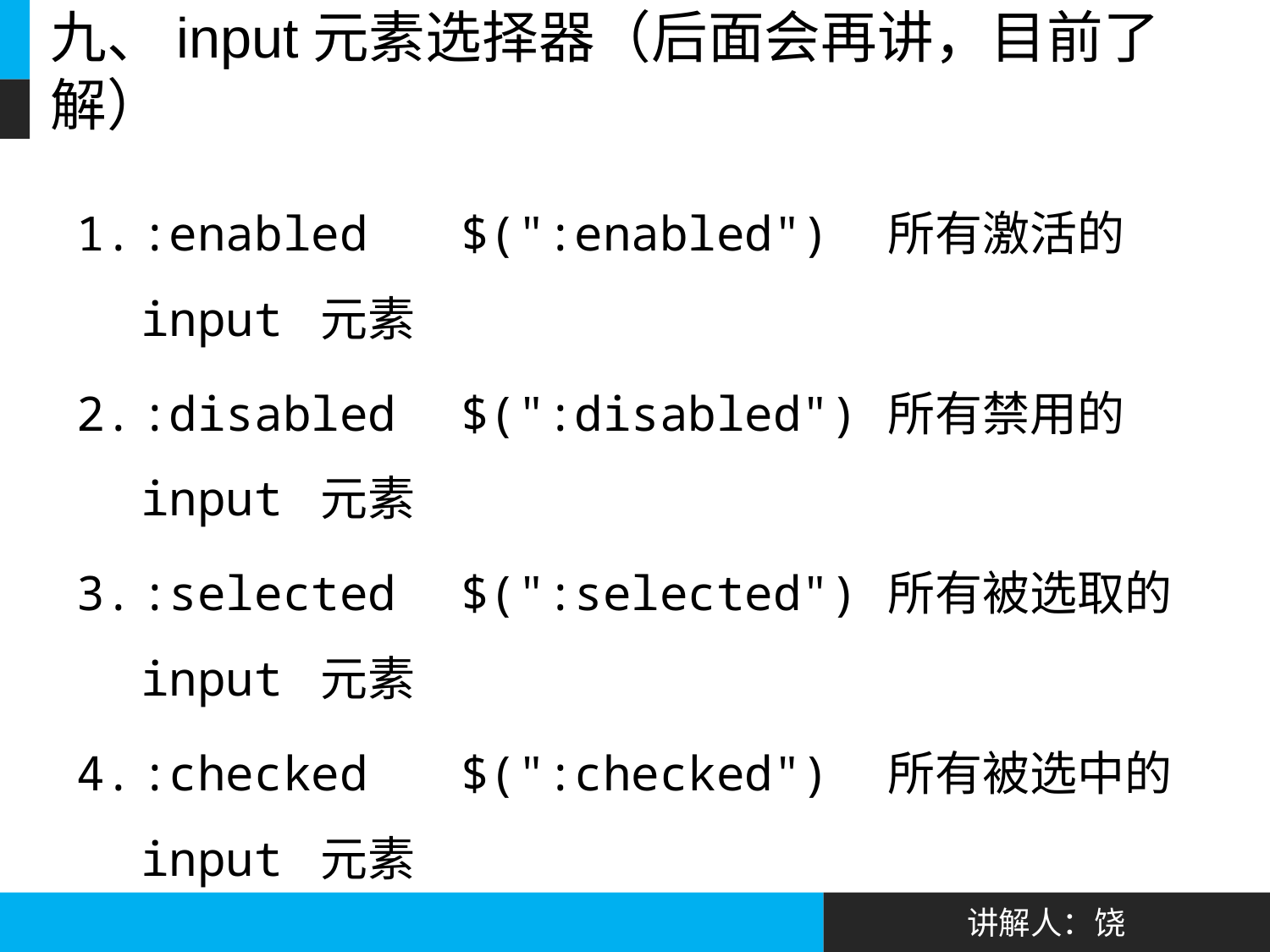

# 九、input元素选择器（后面会再讲，目前了解）
:enabled	$(":enabled")	所有激活的 input 元素
:disabled	$(":disabled")	所有禁用的 input 元素
:selected	$(":selected")	所有被选取的 input 元素
:checked	$(":checked")	所有被选中的 input 元素